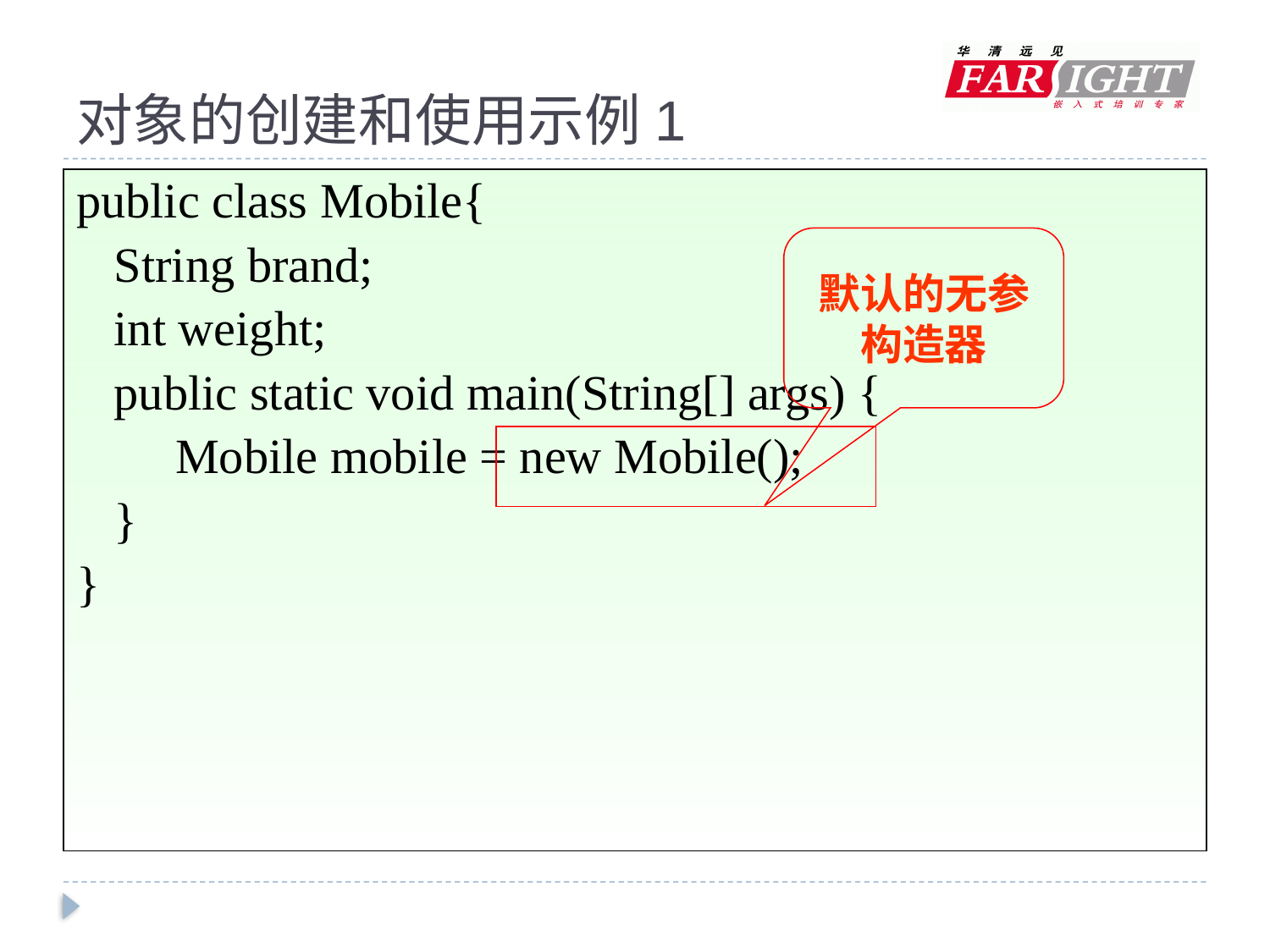

# 对象的创建和使用示例1
public class Mobile{
	String brand;
	int weight;
	public static void main(String[] args) {
	     Mobile mobile = new Mobile();
	}
}
默认的无参构造器